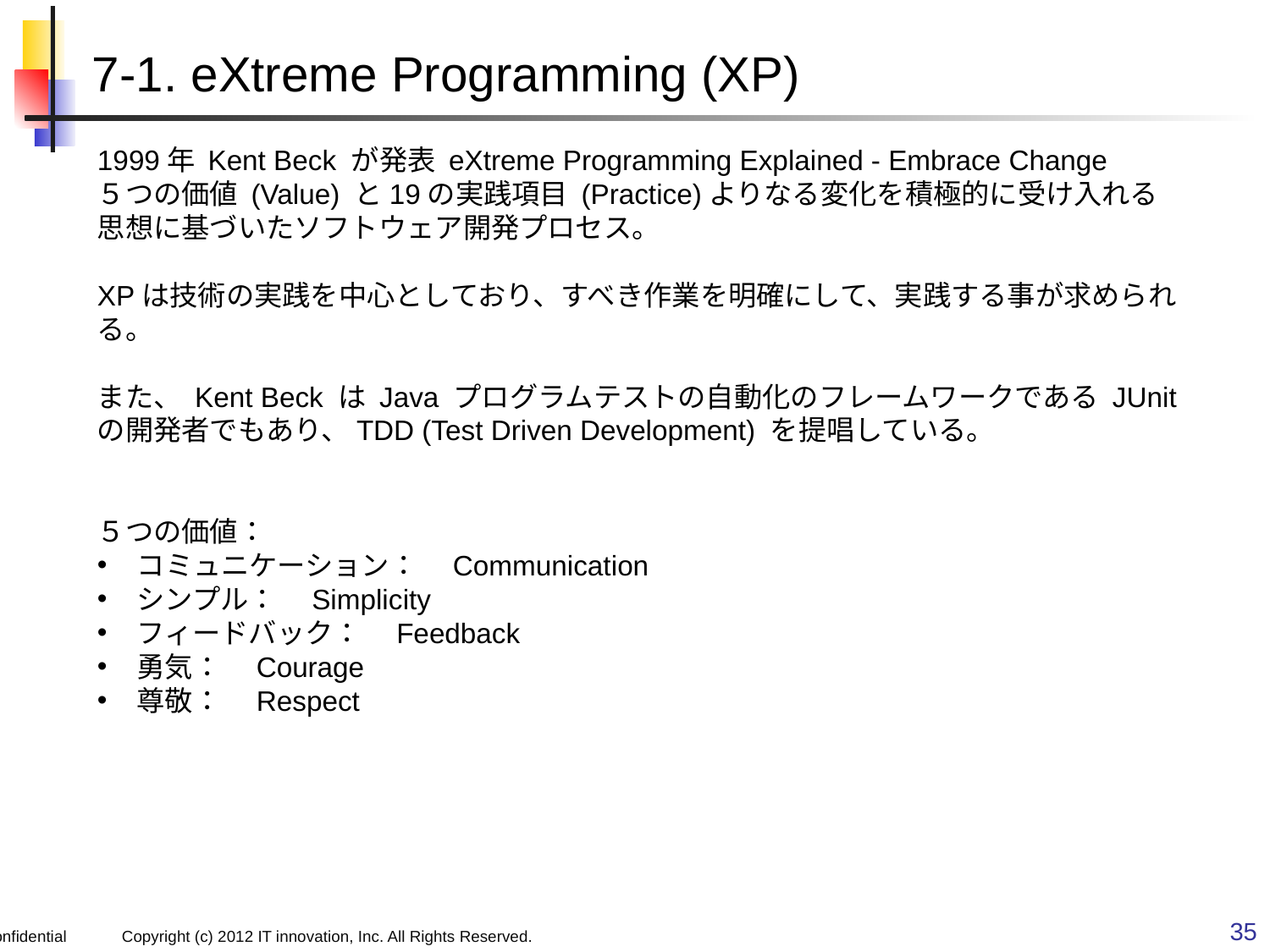

7-1. eXtreme Programming (XP)
1999年 Kent Beck が発表 eXtreme Programming Explained - Embrace Change
５つの価値 (Value) と19の実践項目 (Practice)よりなる変化を積極的に受け入れる思想に基づいたソフトウェア開発プロセス。

XPは技術の実践を中心としており、すべき作業を明確にして、実践する事が求められる。

また、 Kent Beck は Java プログラムテストの自動化のフレームワークである JUnit の開発者でもあり、TDD (Test Driven Development) を提唱している。

５つの価値：
コミュニケーション：　Communication
シンプル：　Simplicity
フィードバック：　Feedback
勇気：　Courage
尊敬：　Respect